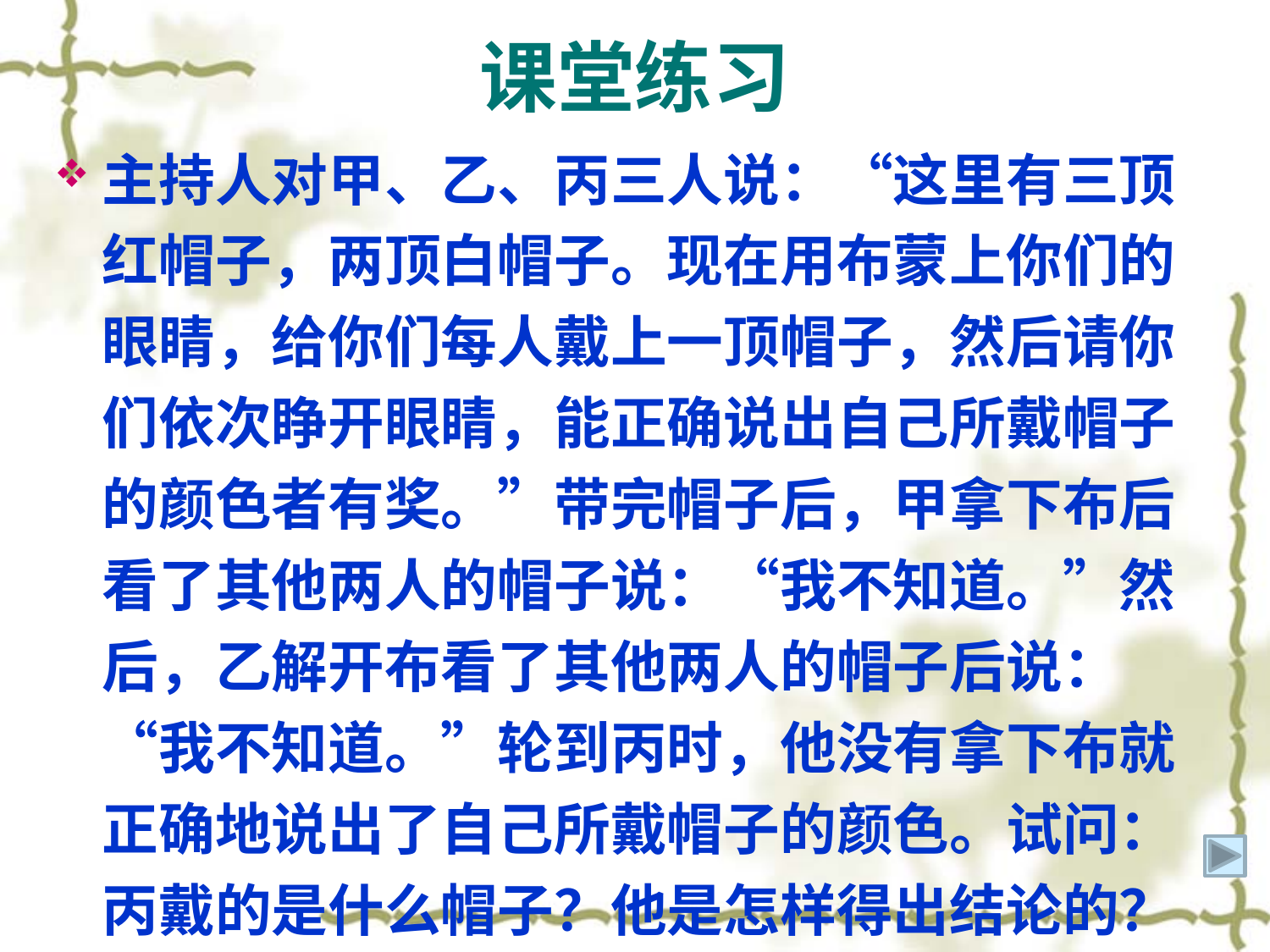

# 课堂练习
主持人对甲、乙、丙三人说：“这里有三顶红帽子，两顶白帽子。现在用布蒙上你们的眼睛，给你们每人戴上一顶帽子，然后请你们依次睁开眼睛，能正确说出自己所戴帽子的颜色者有奖。”带完帽子后，甲拿下布后看了其他两人的帽子说：“我不知道。”然后，乙解开布看了其他两人的帽子后说：“我不知道。”轮到丙时，他没有拿下布就正确地说出了自己所戴帽子的颜色。试问：丙戴的是什么帽子？他是怎样得出结论的？